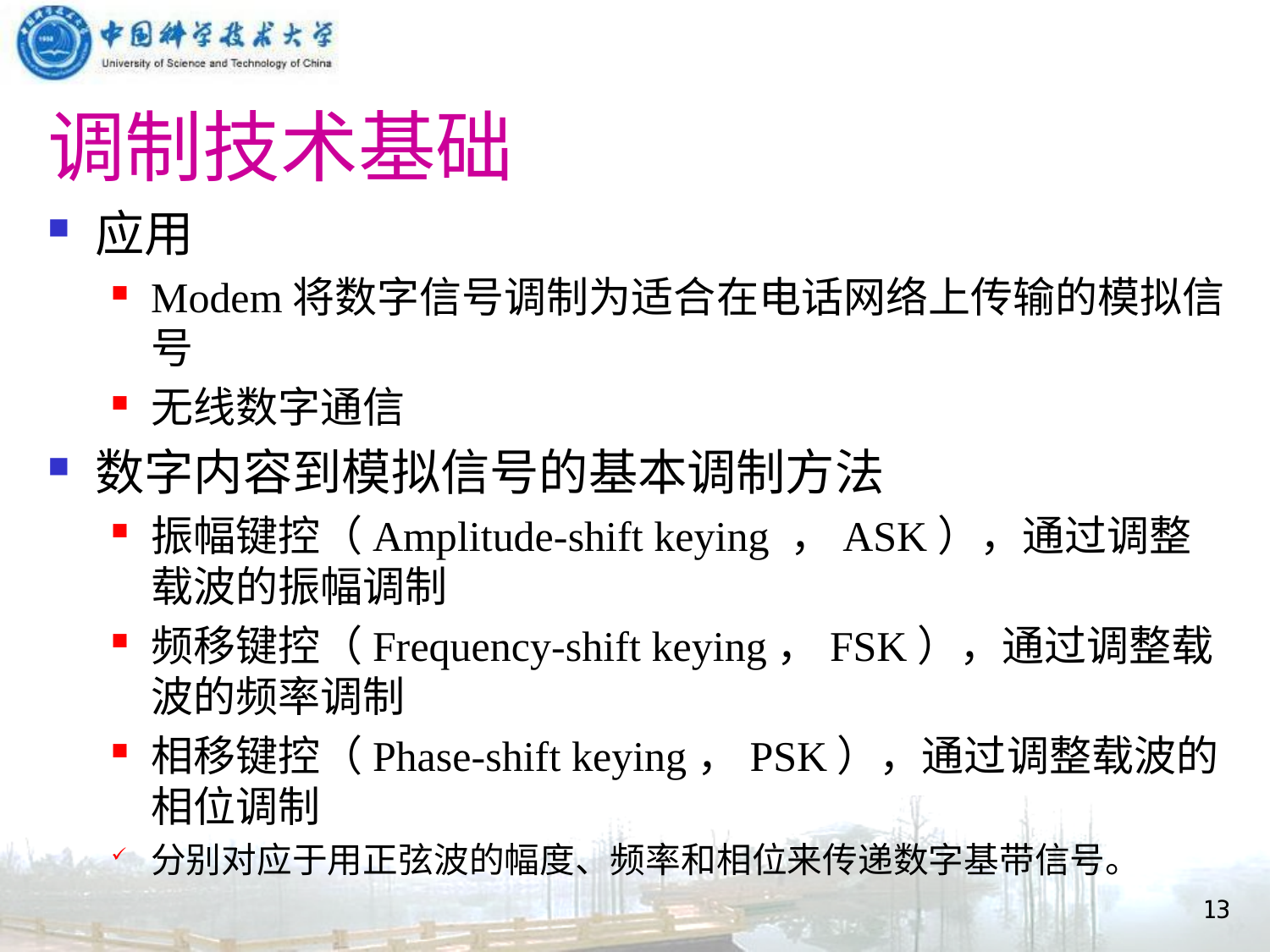

# 调制技术基础
应用
Modem将数字信号调制为适合在电话网络上传输的模拟信号
无线数字通信
数字内容到模拟信号的基本调制方法
振幅键控（Amplitude-shift keying ，ASK），通过调整载波的振幅调制
频移键控（Frequency-shift keying，FSK），通过调整载波的频率调制
相移键控（Phase-shift keying，PSK），通过调整载波的相位调制
分别对应于用正弦波的幅度、频率和相位来传递数字基带信号。
13